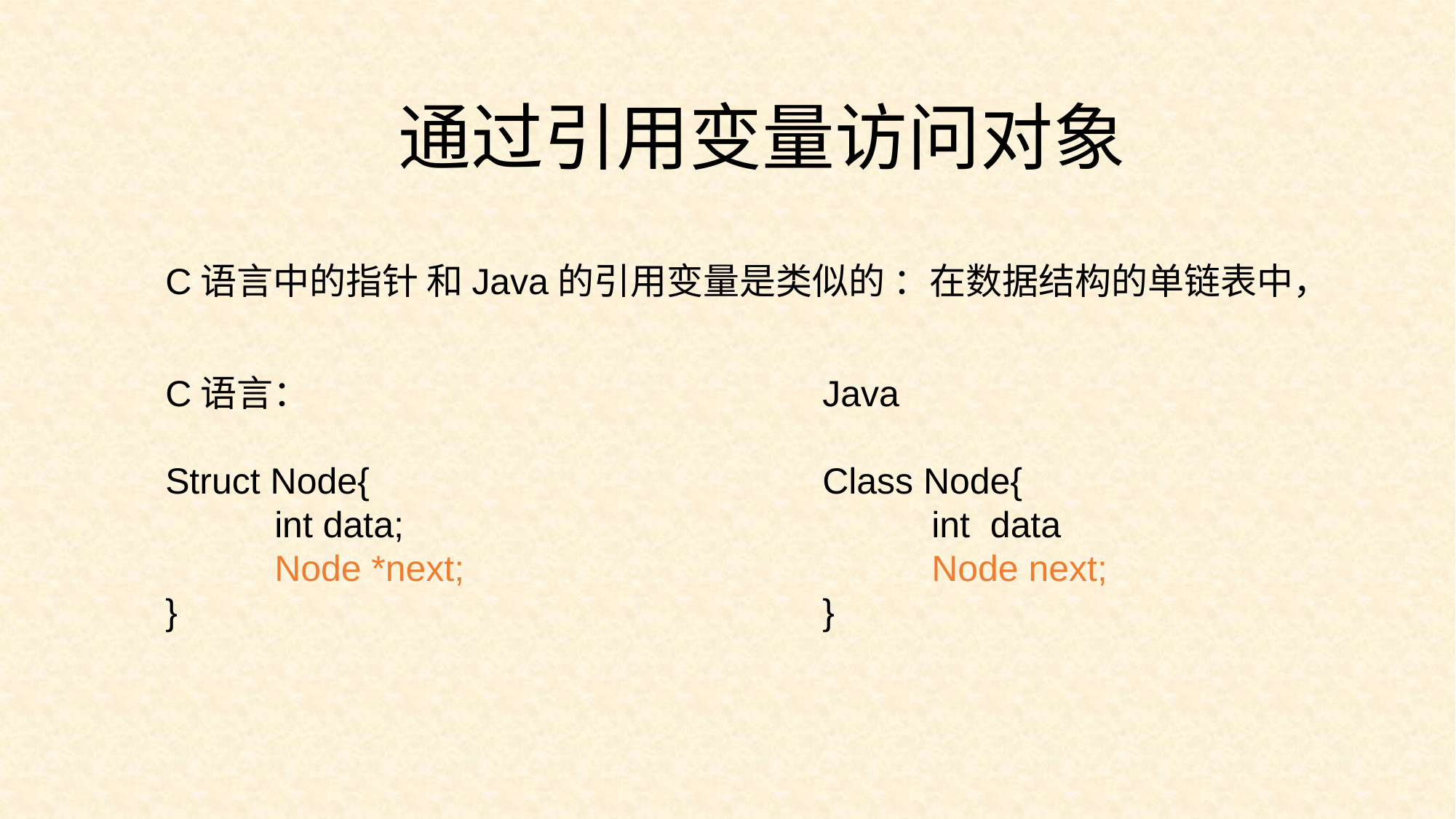

通过引用变量访问对象
C语言中的指针 和Java的引用变量是类似的 ：在数据结构的单链表中，

C语言：

Struct Node{
	int data;
	Node *next;
}
Java

Class Node{
 	int  data
	Node next;
}